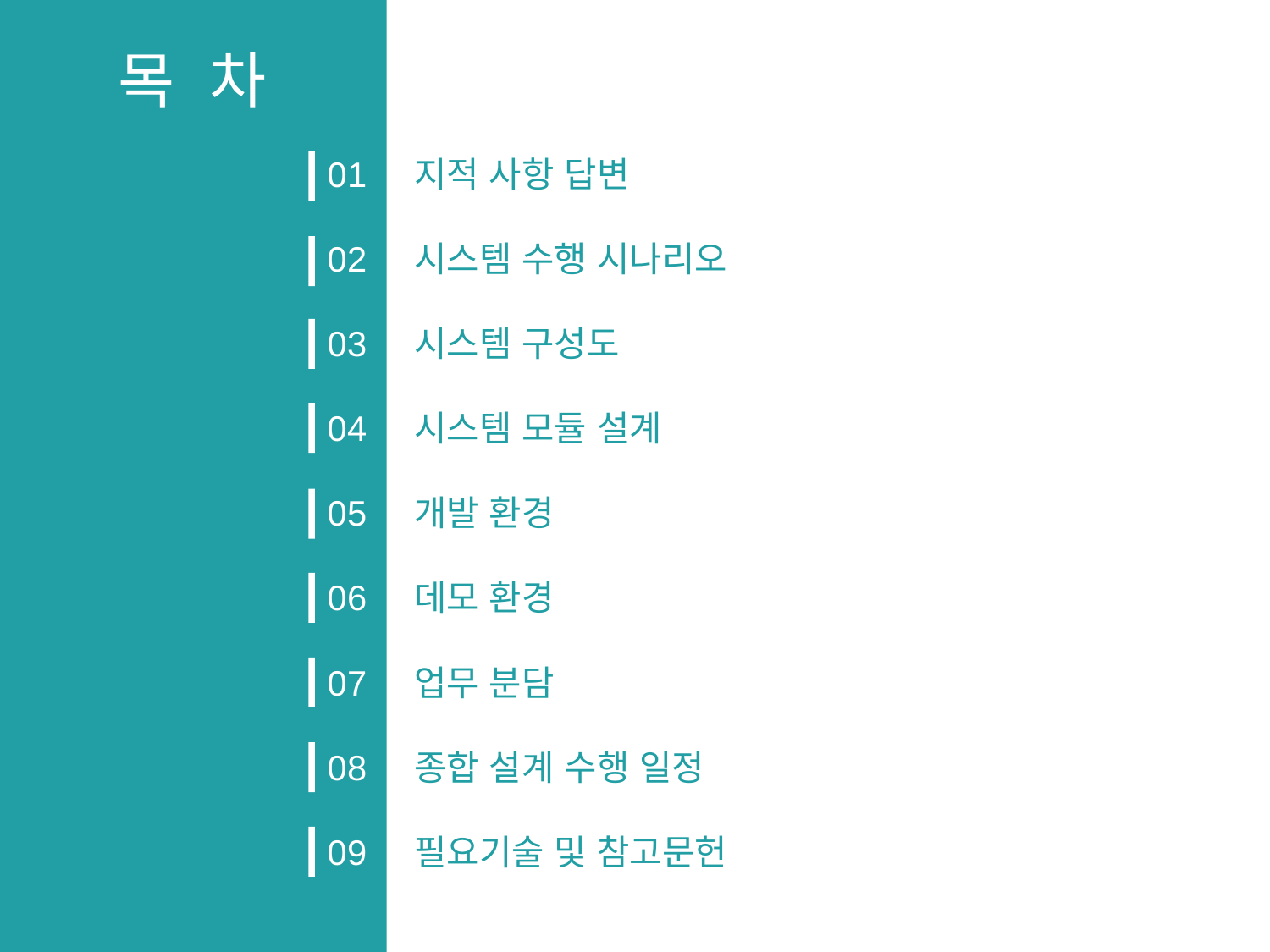

목  차
01    지적 사항 답변

02    시스템 수행 시나리오

03    시스템 구성도

04    시스템 모듈 설계

05    개발 환경

06    데모 환경

07    업무 분담

08    종합 설계 수행 일정

09    필요기술 및 참고문헌